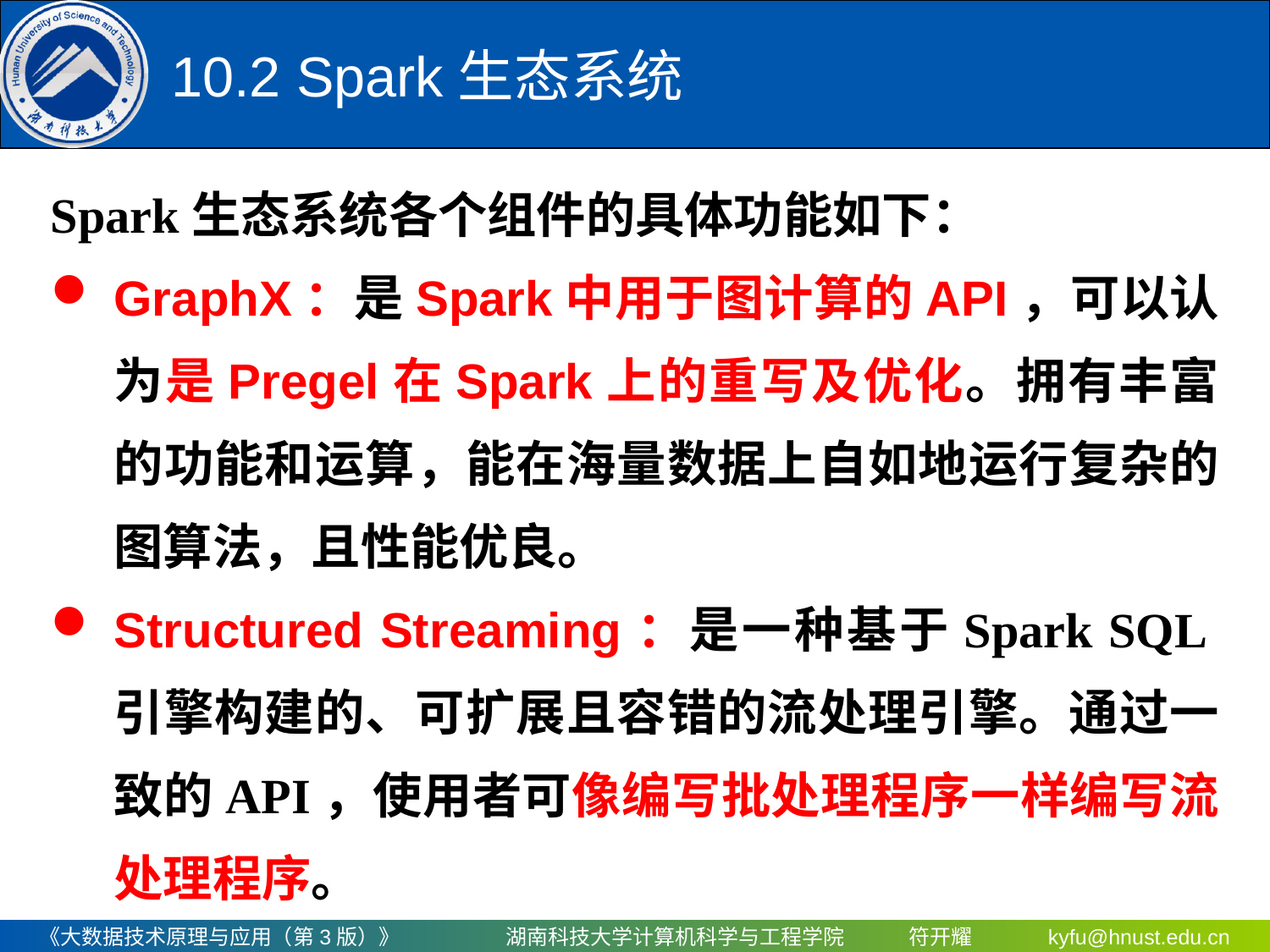

# 10.2 Spark生态系统
Spark生态系统各个组件的具体功能如下：
GraphX：是Spark中用于图计算的API，可以认为是Pregel在Spark上的重写及优化。拥有丰富的功能和运算，能在海量数据上自如地运行复杂的图算法，且性能优良。
Structured Streaming：是一种基于Spark SQL引擎构建的、可扩展且容错的流处理引擎。通过一致的API，使用者可像编写批处理程序一样编写流处理程序。